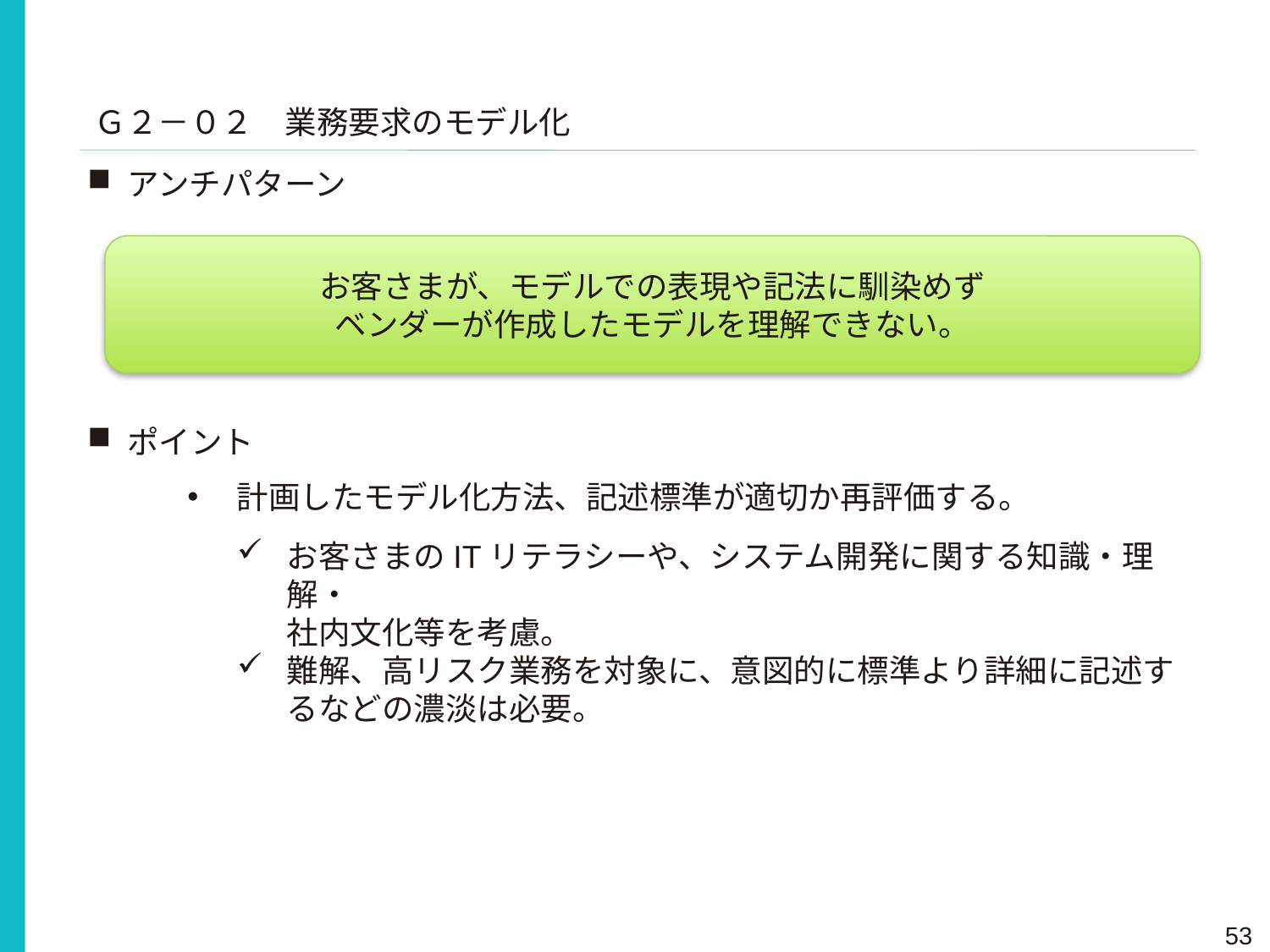

Ｇ２－０２　業務要求のモデル化
アンチパターン
お客さまが、モデルでの表現や記法に馴染めず
ベンダーが作成したモデルを理解できない。
ポイント

計画したモデル化方法、記述標準が適切か再評価する。

お客さまのITリテラシーや、システム開発に関する知識・理解・
社内文化等を考慮。
難解、高リスク業務を対象に、意図的に標準より詳細に記述するなどの濃淡は必要。

53